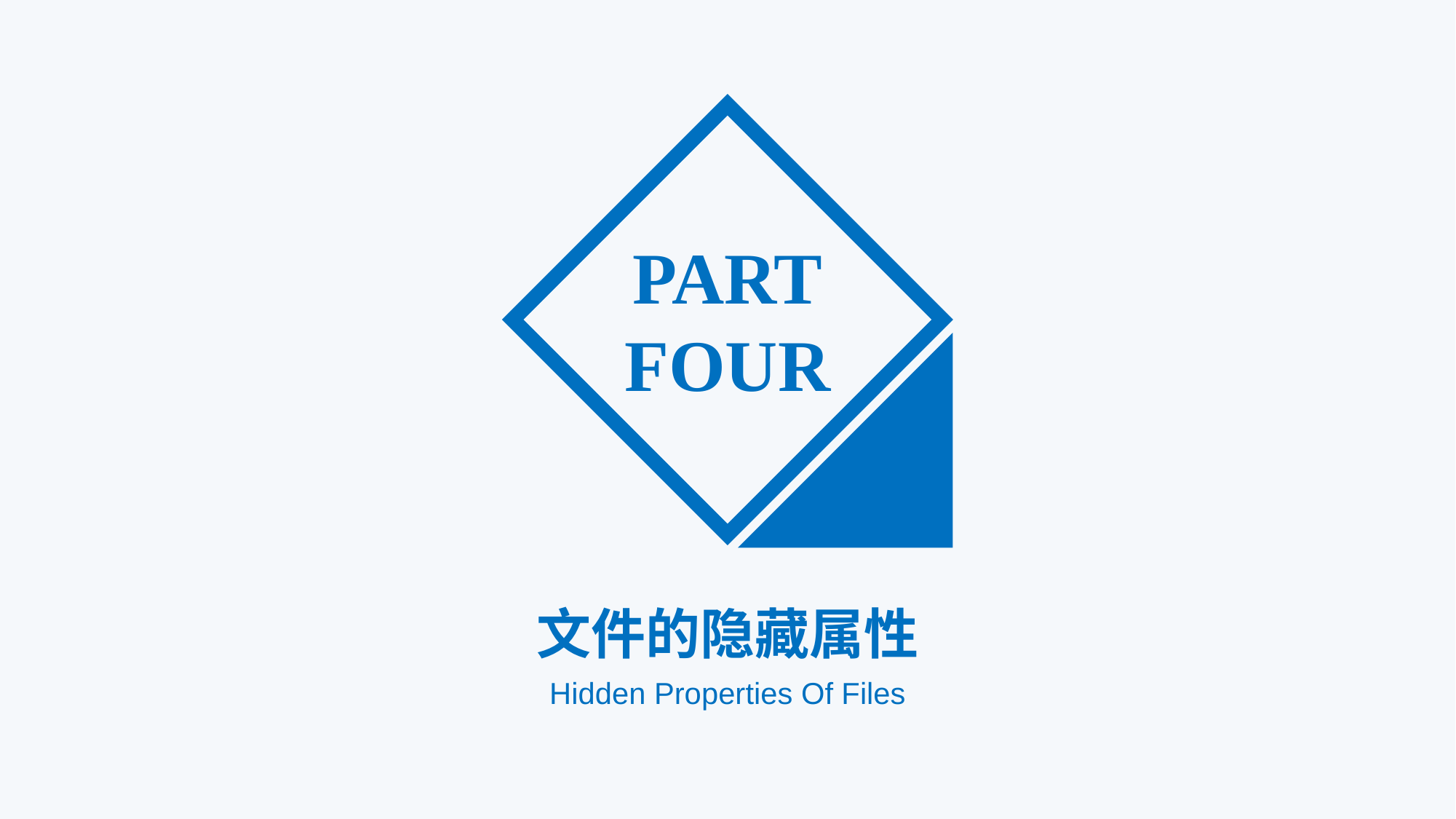

PART
FOUR

文件的隐藏属性
Hidden Properties Of Files